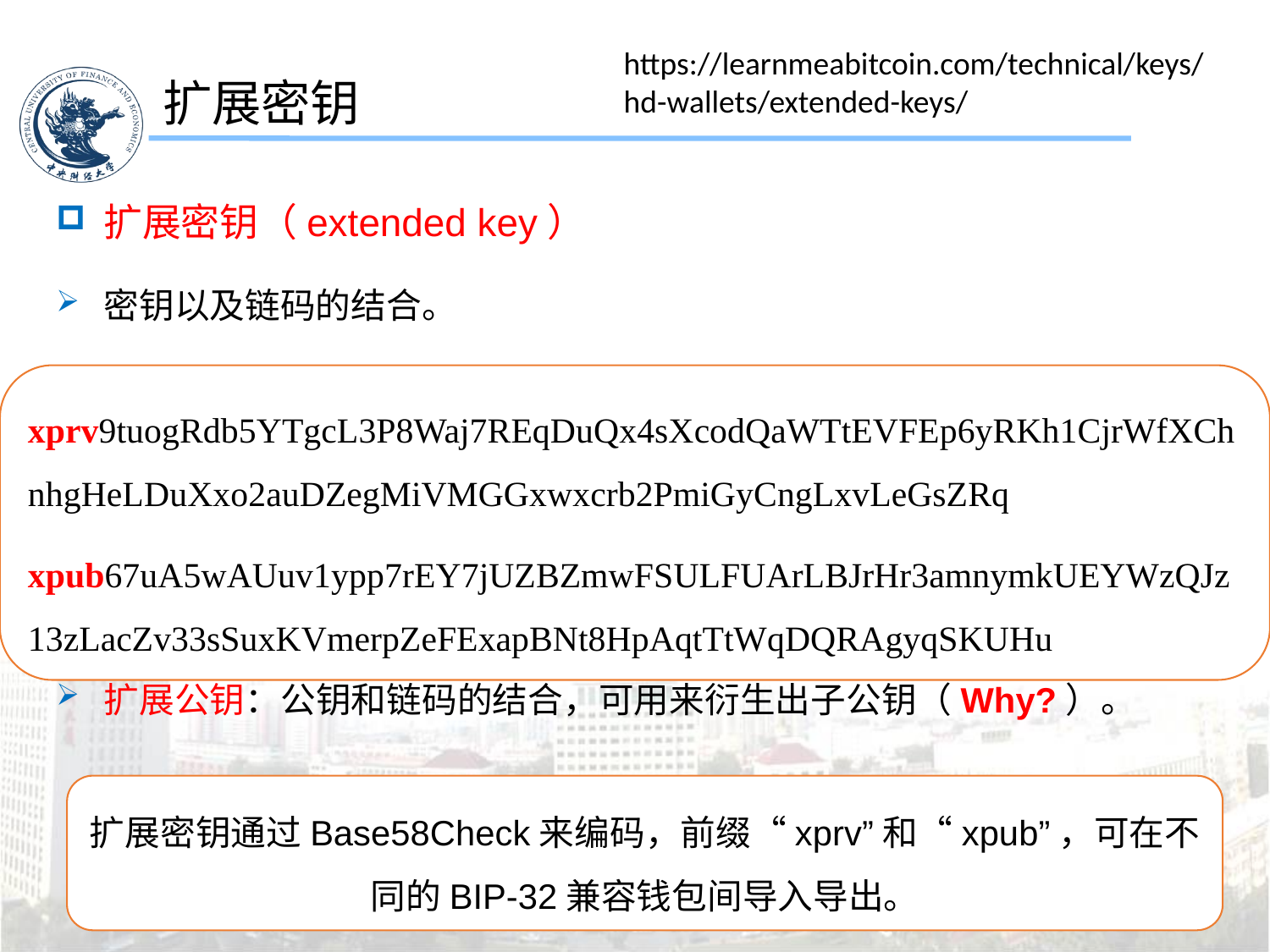

https://learnmeabitcoin.com/technical/keys/hd-wallets/extended-keys/
扩展密钥
扩展密钥（extended key）
密钥以及链码的结合。
可被储存并且表示为将256位密钥与256位链码所连接成的512位序列。
扩展密钥类型
扩展私钥：私钥和链码的结合，可用来衍生出子私钥（子私钥可以衍生出子公钥）。
扩展公钥：公钥和链码的结合，可用来衍生出子公钥（Why?）。
xprv9tuogRdb5YTgcL3P8Waj7REqDuQx4sXcodQaWTtEVFEp6yRKh1CjrWfXChnhgHeLDuXxo2auDZegMiVMGGxwxcrb2PmiGyCngLxvLeGsZRq
xpub67uA5wAUuv1ypp7rEY7jUZBZmwFSULFUArLBJrHr3amnymkUEYWzQJz13zLacZv33sSuxKVmerpZeFExapBNt8HpAqtTtWqDQRAgyqSKUHu
扩展密钥通过Base58Check来编码，前缀“xprv”和“xpub”，可在不同的BIP-32兼容钱包间导入导出。